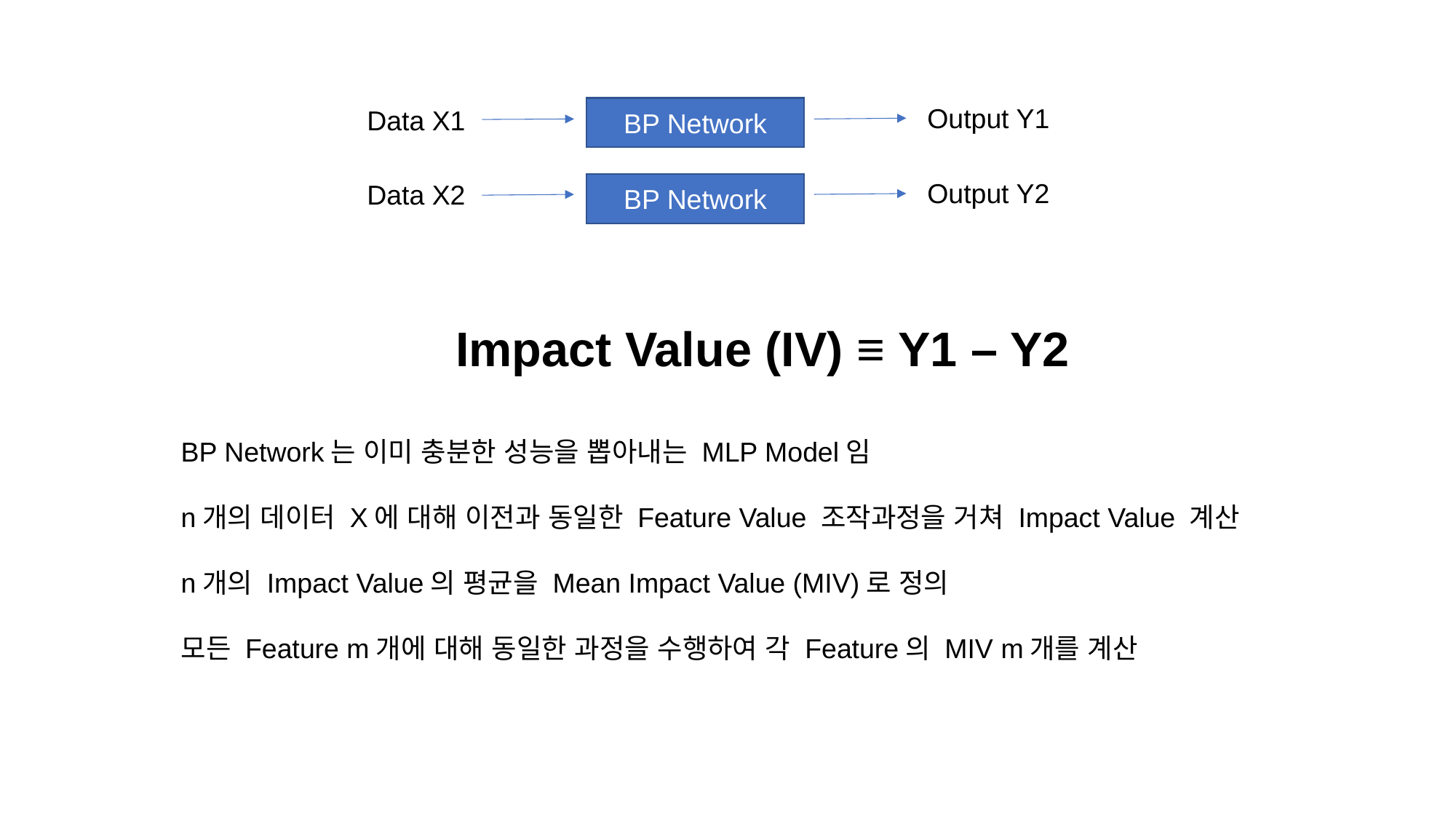

#
Output Y1
Data X1
BP Network
Output Y2
Data X2
BP Network
Impact Value (IV) ≡ Y1 – Y2

BP Network는 이미 충분한 성능을 뽑아내는 MLP Model임

n개의 데이터 X에 대해 이전과 동일한 Feature Value 조작과정을 거쳐 Impact Value 계산

n개의 Impact Value의 평균을 Mean Impact Value (MIV)로 정의

모든 Feature m개에 대해 동일한 과정을 수행하여 각 Feature의 MIV m개를 계산